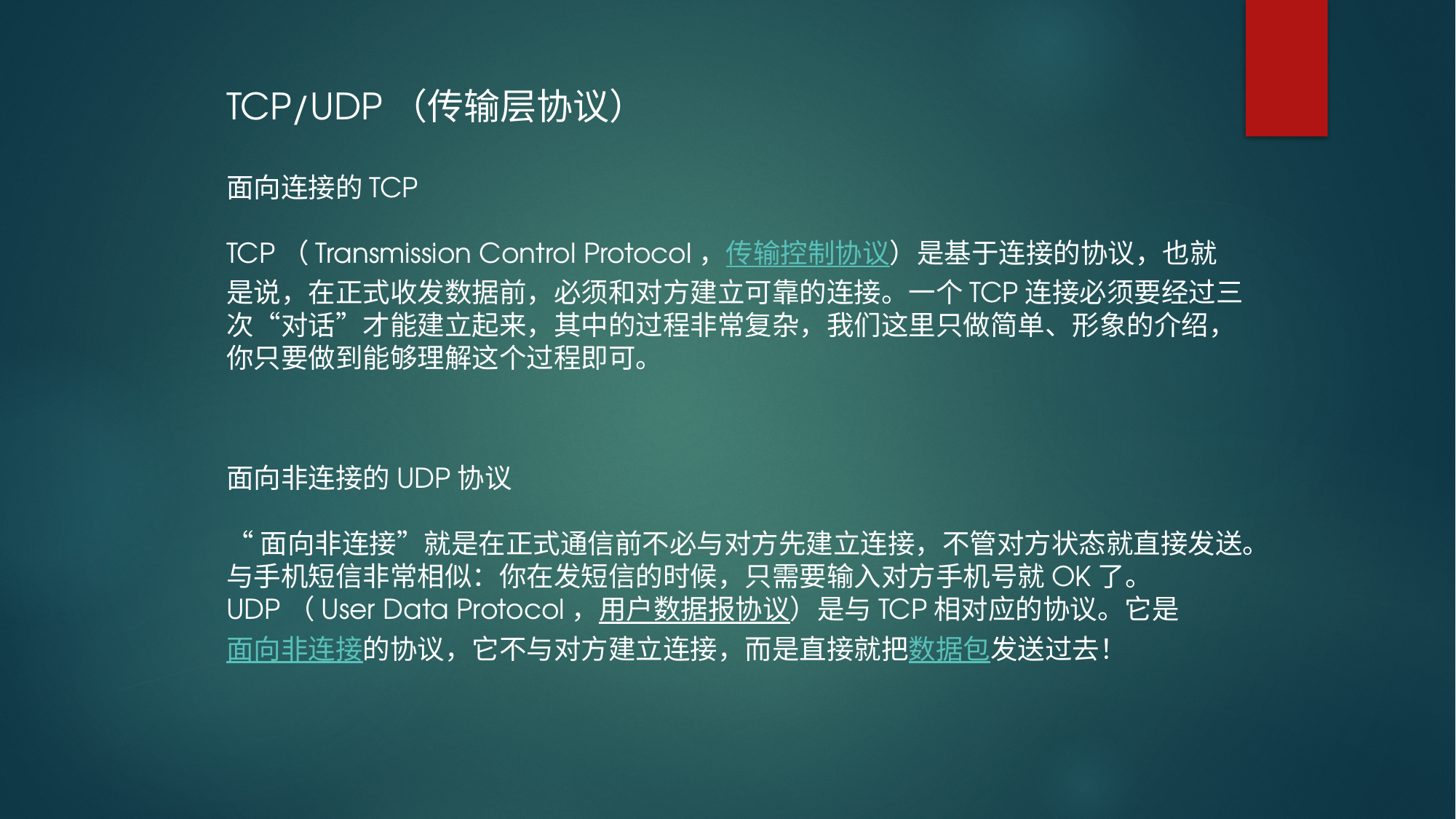

TCP/UDP（传输层协议）

面向连接的TCP

TCP（Transmission Control Protocol，传输控制协议）是基于连接的协议，也就是说，在正式收发数据前，必须和对方建立可靠的连接。一个TCP连接必须要经过三次“对话”才能建立起来，其中的过程非常复杂，我们这里只做简单、形象的介绍，你只要做到能够理解这个过程即可。

面向非连接的UDP协议

“面向非连接”就是在正式通信前不必与对方先建立连接，不管对方状态就直接发送。与手机短信非常相似：你在发短信的时候，只需要输入对方手机号就OK了。
UDP（User Data Protocol，用户数据报协议）是与TCP相对应的协议。它是面向非连接的协议，它不与对方建立连接，而是直接就把数据包发送过去！